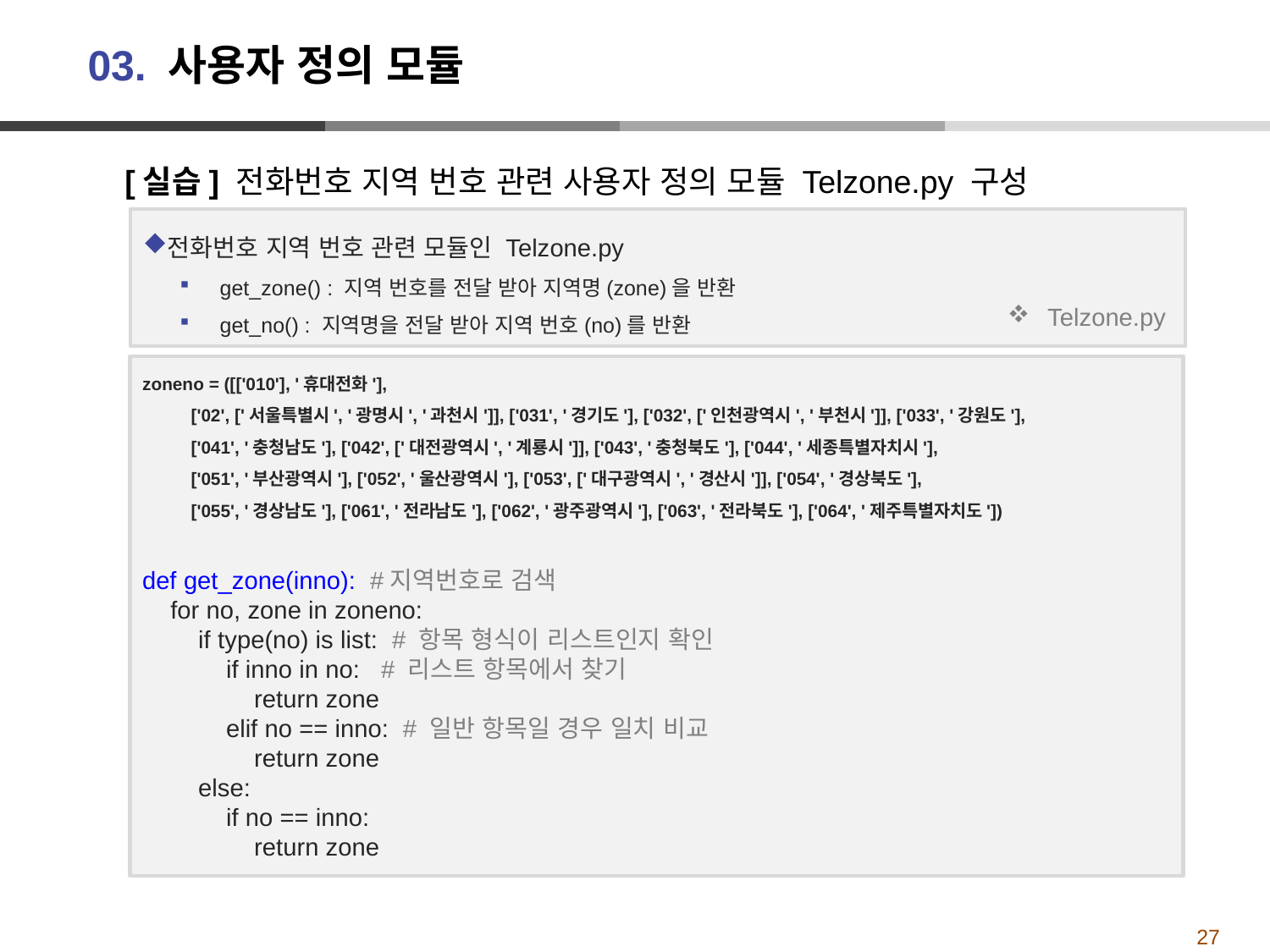

# 03. 사용자 정의 모듈
[실습] 전화번호 지역 번호 관련 사용자 정의 모듈 Telzone.py 구성
전화번호 지역 번호 관련 모듈인 Telzone.py
get_zone() : 지역 번호를 전달 받아 지역명(zone)을 반환
get_no() : 지역명을 전달 받아 지역 번호(no)를 반환
Telzone.py
zoneno = ([['010'], '휴대전화'],
          ['02', ['서울특별시', '광명시', '과천시']], ['031', '경기도'], ['032', ['인천광역시', '부천시']], ['033', '강원도'],
          ['041', '충청남도'], ['042', ['대전광역시', '계룡시']], ['043', '충청북도'], ['044', '세종특별자치시'],
          ['051', '부산광역시'], ['052', '울산광역시'], ['053', ['대구광역시', '경산시']], ['054', '경상북도'],
          ['055', '경상남도'], ['061', '전라남도'], ['062', '광주광역시'], ['063', '전라북도'], ['064', '제주특별자치도'])

def get_zone(inno):  #지역번호로 검색
    for no, zone in zoneno:
        if type(no) is list:  # 항목 형식이 리스트인지 확인
            if inno in no:   # 리스트 항목에서 찾기
                return zone
            elif no == inno:  # 일반 항목일 경우 일치 비교
                return zone
        else:
            if no == inno:
                return zone